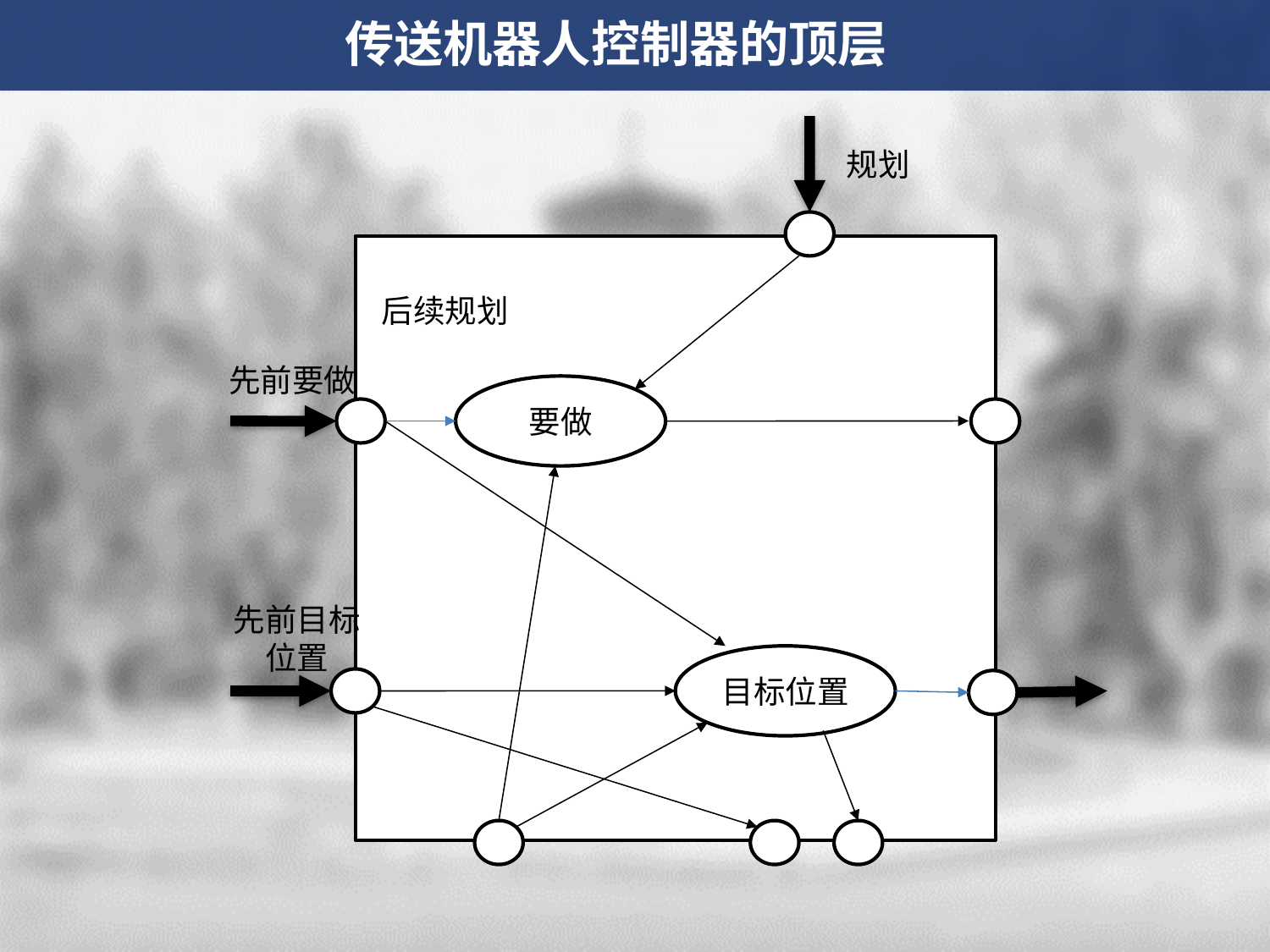

传送机器人控制器的顶层
规划

后续规划
先前要做
要做

先前目标位置
目标位置